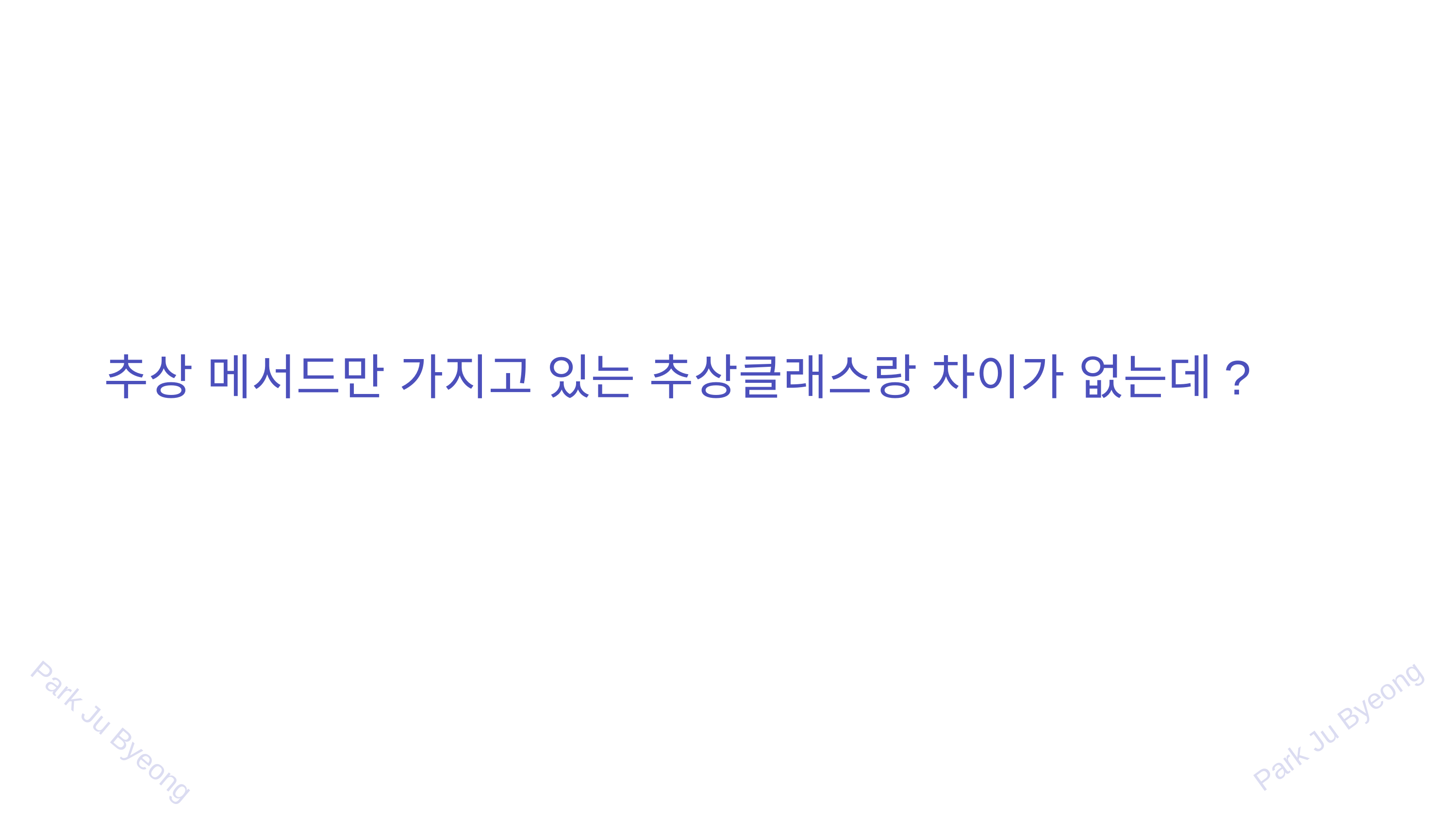

추상 메서드만 가지고 있는 추상클래스랑 차이가 없는데?